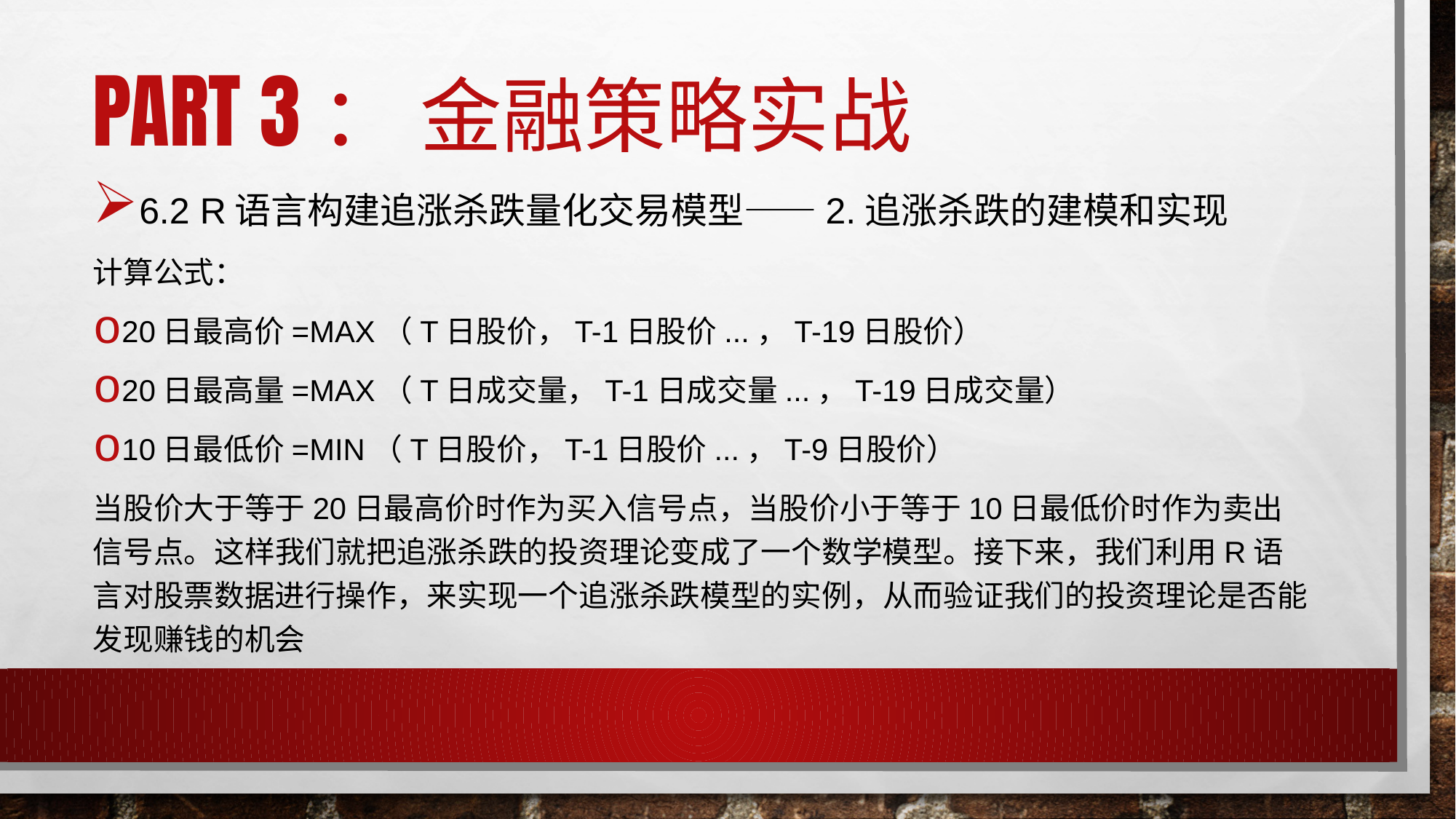

# Part 3： 金融策略实战
6.2 R语言构建追涨杀跌量化交易模型——2.追涨杀跌的建模和实现
计算公式：
20日最高价=max（T日股价，T-1日股价...，T-19日股价）
20日最高量=max（T日成交量，T-1日成交量...，T-19日成交量）
10日最低价=min（T日股价，T-1日股价...，T-9日股价）
当股价大于等于20日最高价时作为买入信号点，当股价小于等于10日最低价时作为卖出信号点。这样我们就把追涨杀跌的投资理论变成了一个数学模型。接下来，我们利用R语言对股票数据进行操作，来实现一个追涨杀跌模型的实例，从而验证我们的投资理论是否能发现赚钱的机会